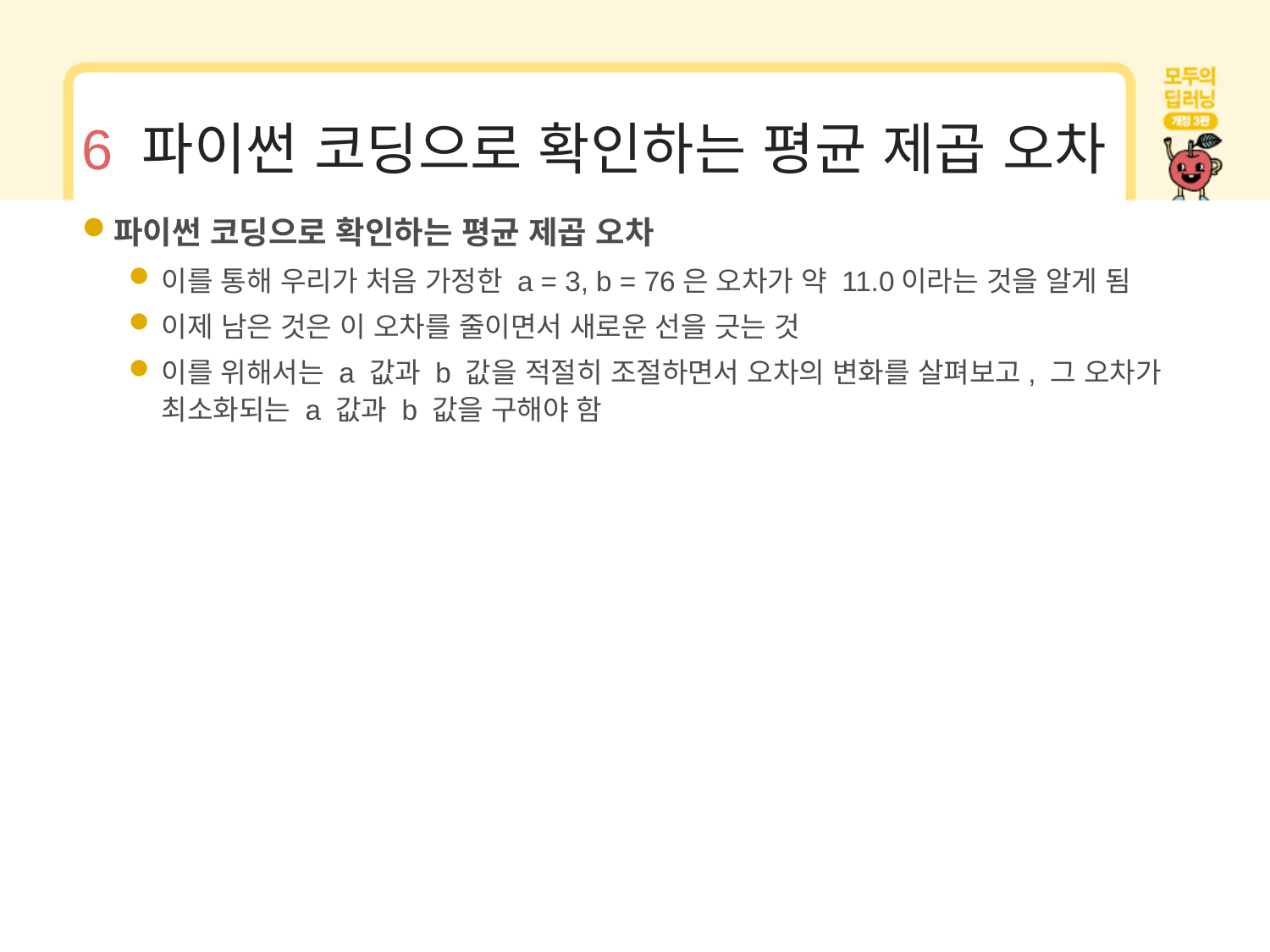

# 6 파이썬 코딩으로 확인하는 평균 제곱 오차
파이썬 코딩으로 확인하는 평균 제곱 오차
이를 통해 우리가 처음 가정한 a = 3, b = 76은 오차가 약 11.0이라는 것을 알게 됨
이제 남은 것은 이 오차를 줄이면서 새로운 선을 긋는 것
이를 위해서는 a 값과 b 값을 적절히 조절하면서 오차의 변화를 살펴보고, 그 오차가 최소화되는 a 값과 b 값을 구해야 함